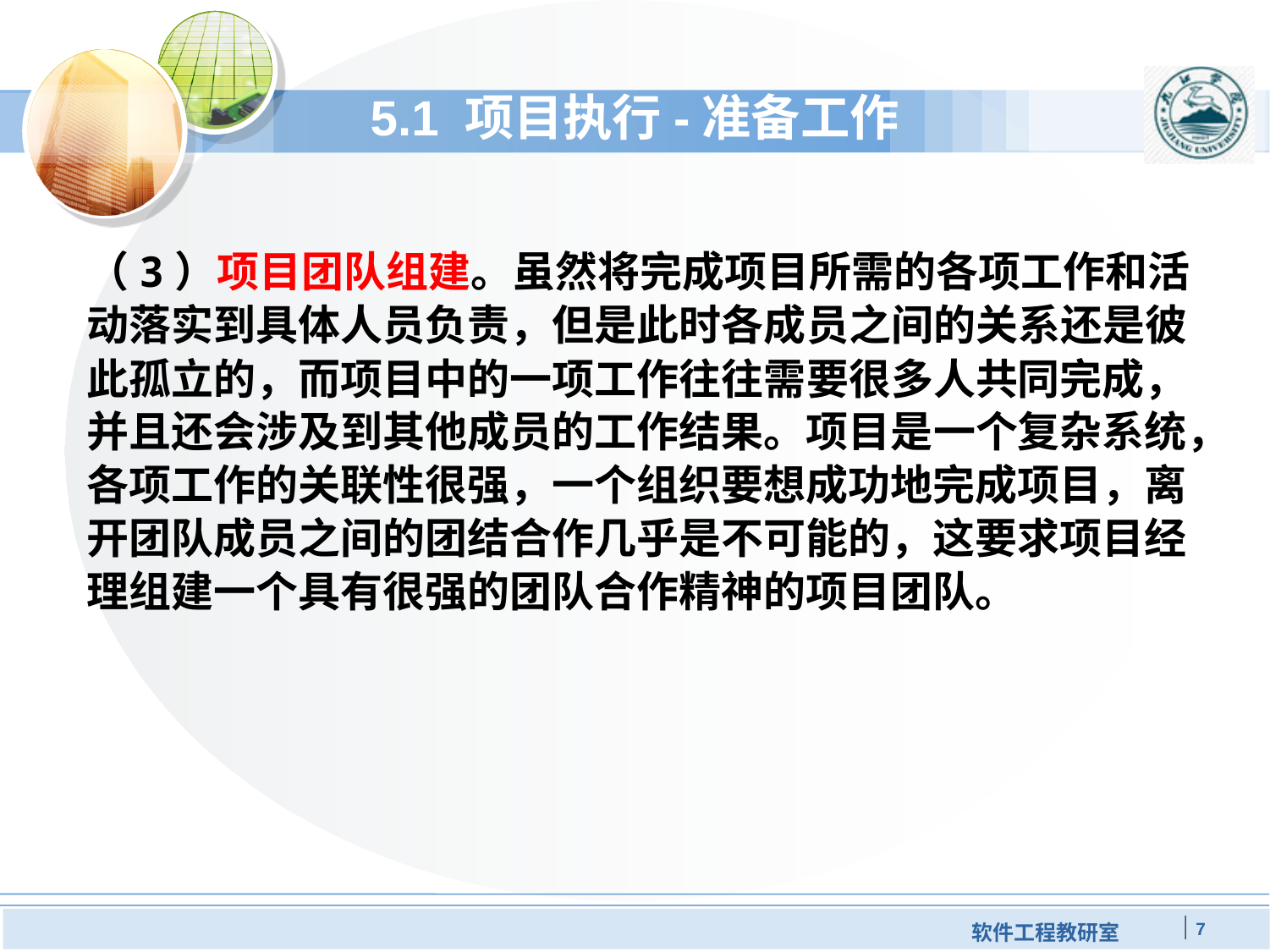

# 5.1 项目执行-准备工作
（3）项目团队组建。虽然将完成项目所需的各项工作和活动落实到具体人员负责，但是此时各成员之间的关系还是彼此孤立的，而项目中的一项工作往往需要很多人共同完成，并且还会涉及到其他成员的工作结果。项目是一个复杂系统，各项工作的关联性很强，一个组织要想成功地完成项目，离开团队成员之间的团结合作几乎是不可能的，这要求项目经理组建一个具有很强的团队合作精神的项目团队。